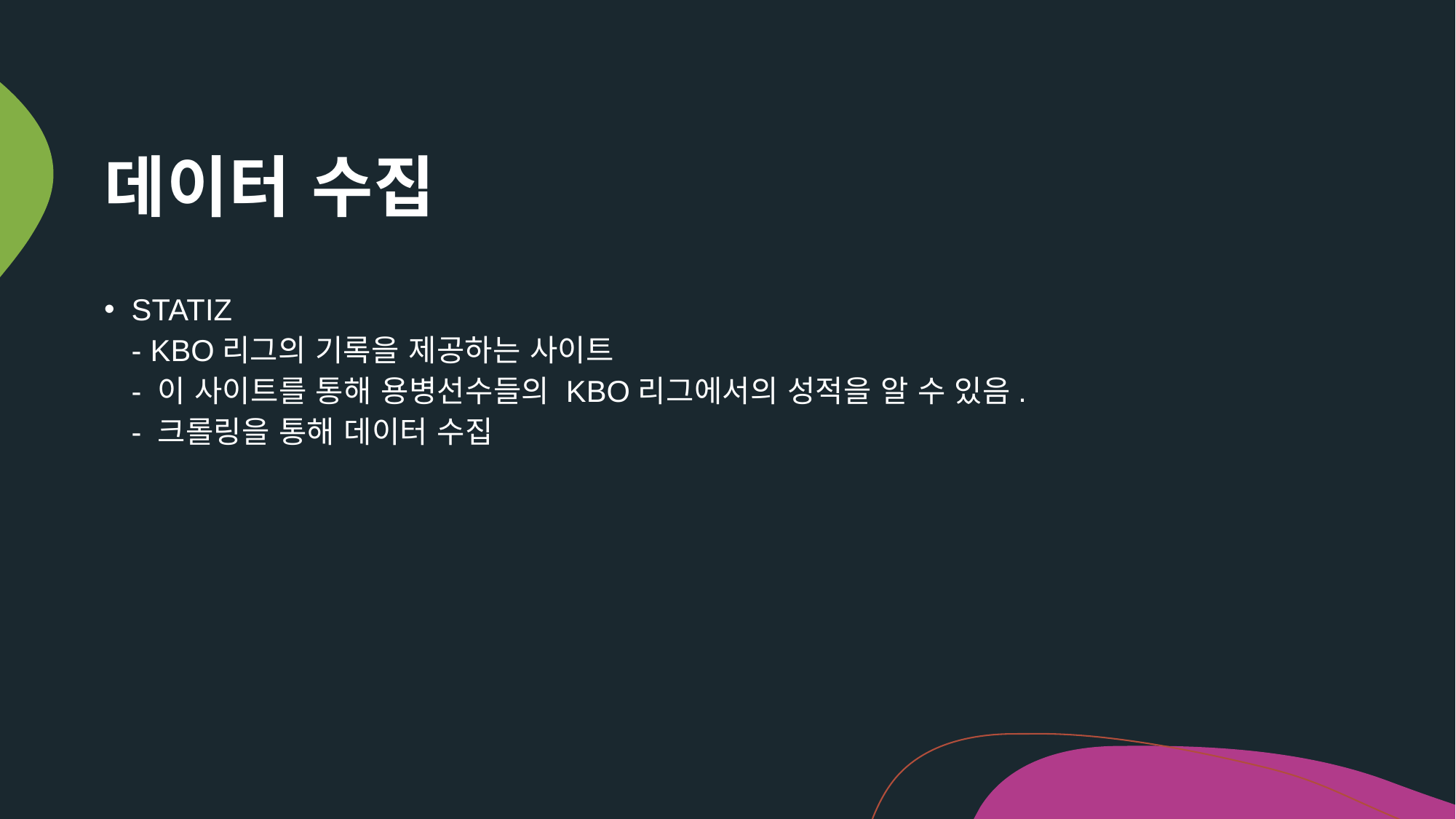

# 데이터 수집
STATIZ
- KBO리그의 기록을 제공하는 사이트
- 이 사이트를 통해 용병선수들의 KBO리그에서의 성적을 알 수 있음.
- 크롤링을 통해 데이터 수집